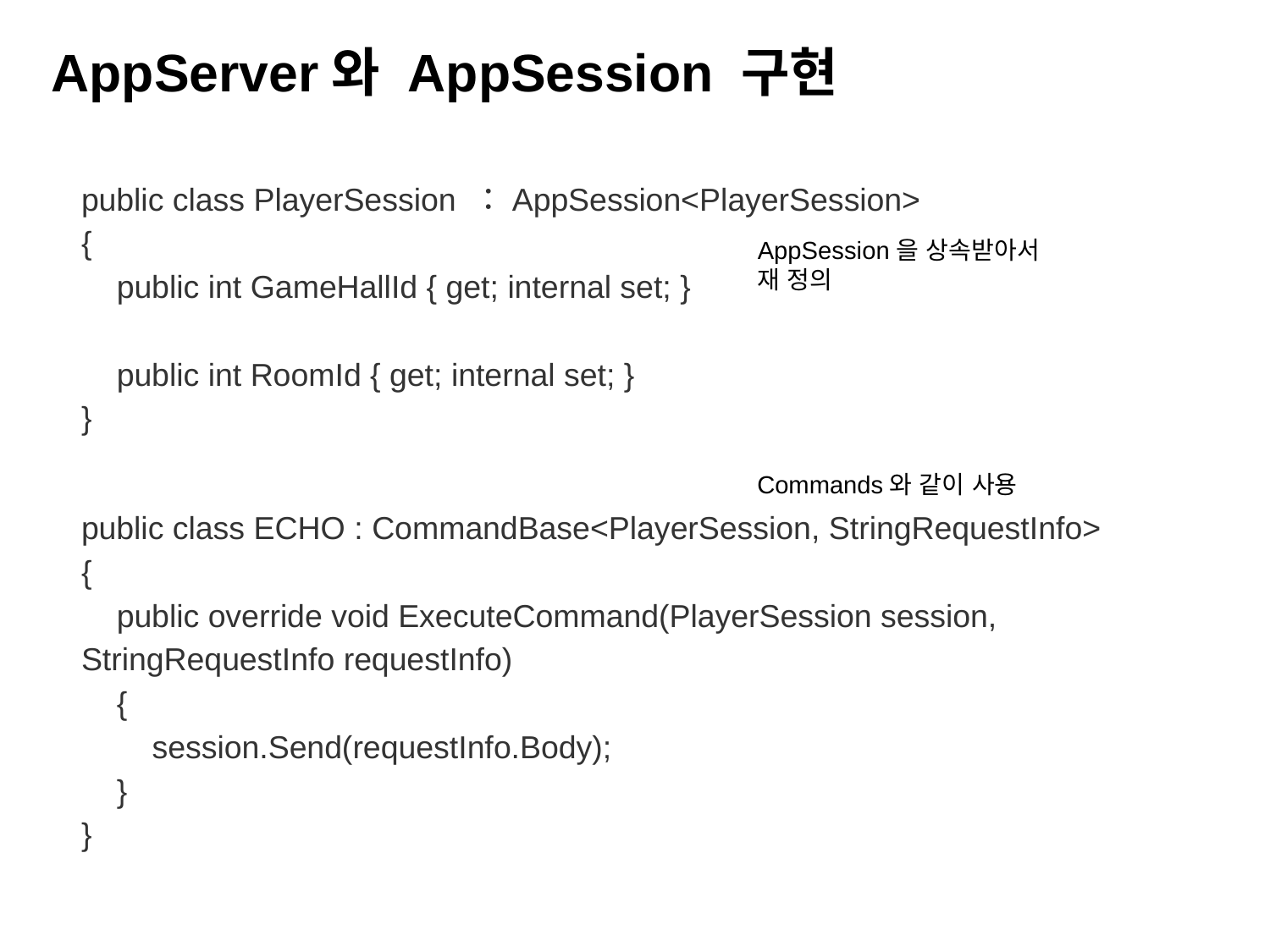

AppServer와 AppSession 구현
public class PlayerSession ：AppSession<PlayerSession>
{
    public int GameHallId { get; internal set; }
    public int RoomId { get; internal set; }
}

public class ECHO : CommandBase<PlayerSession, StringRequestInfo>
{
    public override void ExecuteCommand(PlayerSession session, StringRequestInfo requestInfo)
    {
        session.Send(requestInfo.Body);
    }
}

AppSession을 상속받아서 재 정의
Commands와 같이 사용